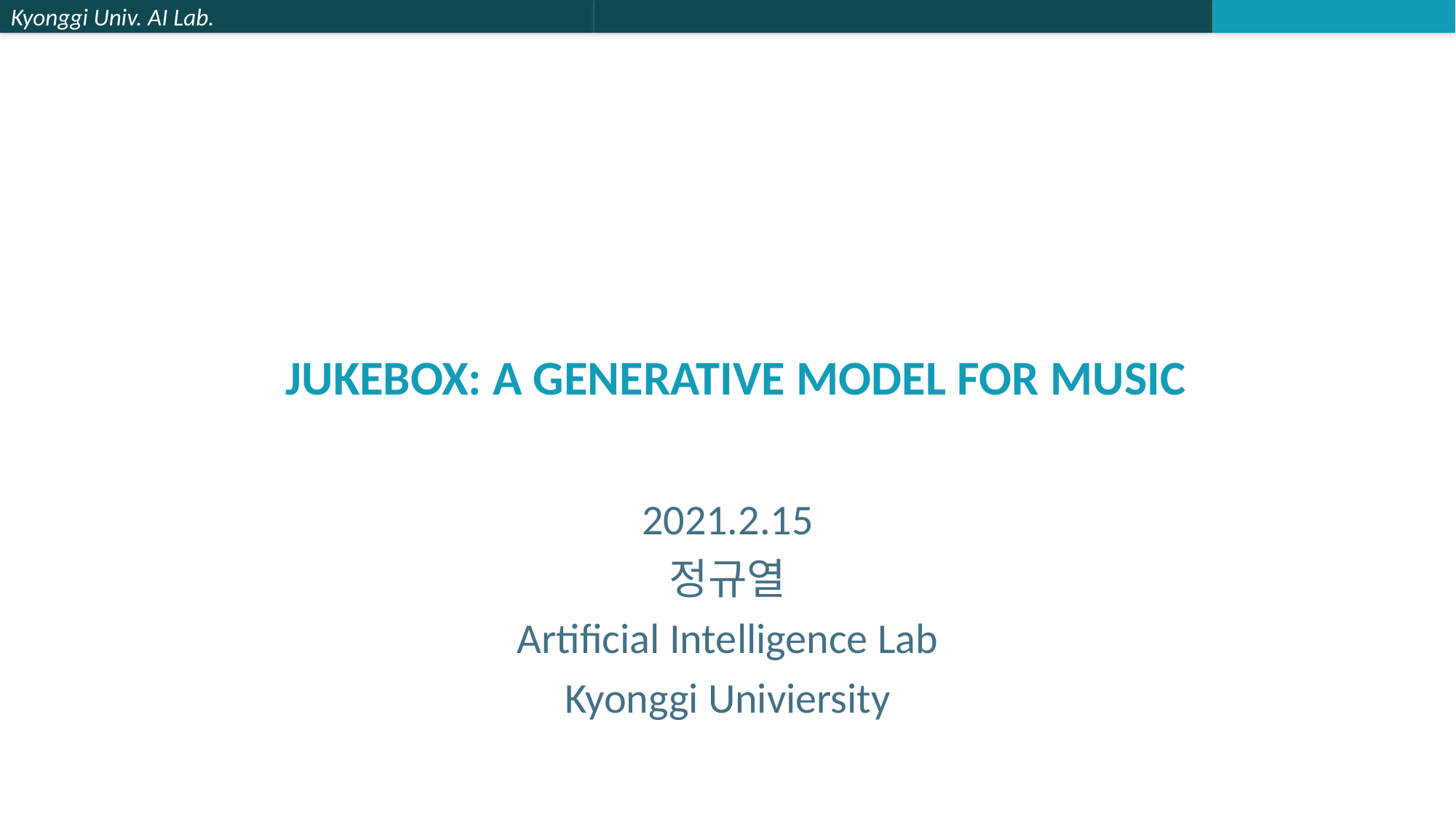

# Jukebox: A Generative Model for Music
2021.2.15
정규열
Artificial Intelligence Lab
Kyonggi Univiersity